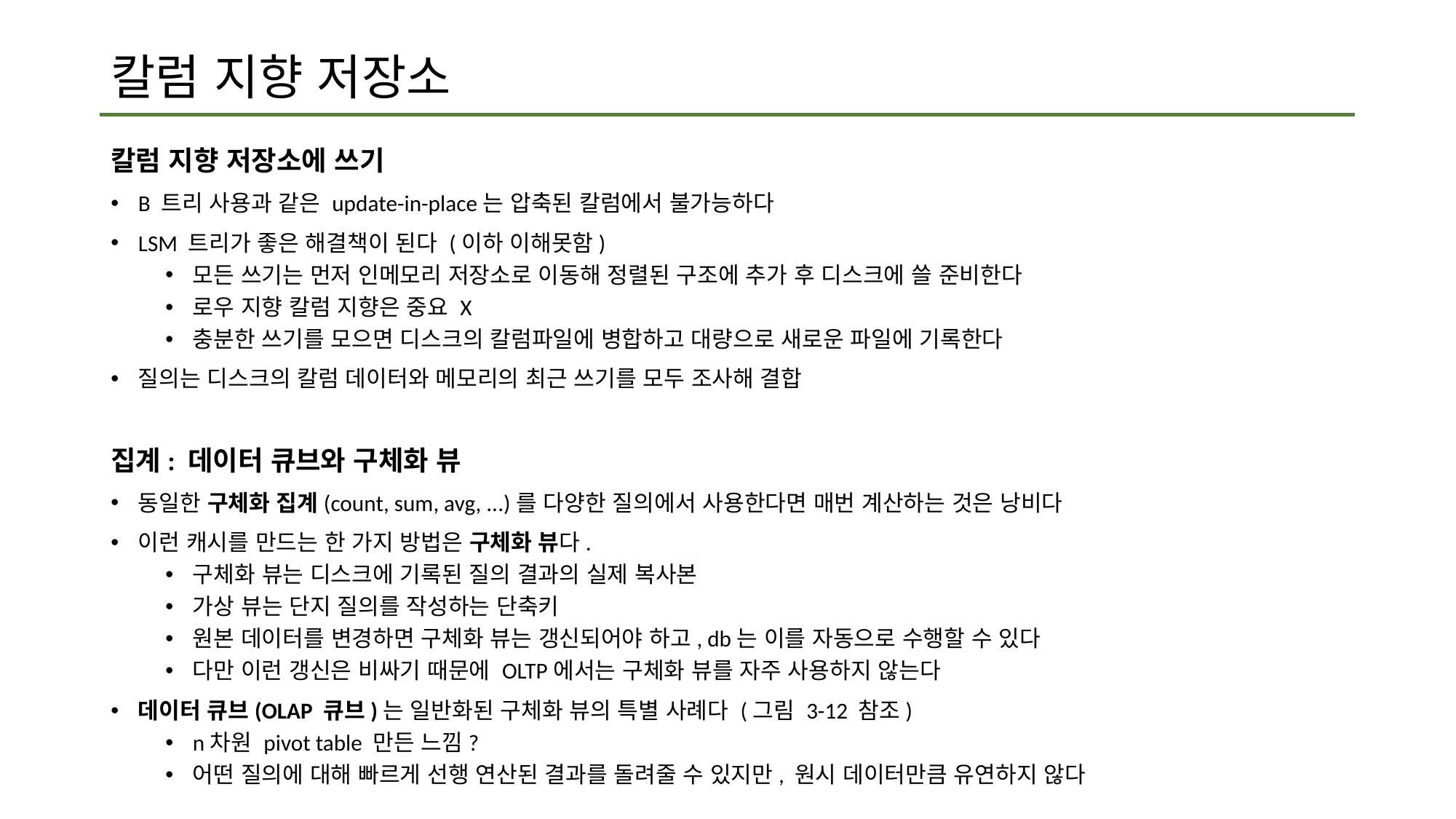

# 칼럼 지향 저장소
칼럼 지향 저장소에 쓰기
B 트리 사용과 같은 update-in-place는 압축된 칼럼에서 불가능하다
LSM 트리가 좋은 해결책이 된다 (이하 이해못함)
모든 쓰기는 먼저 인메모리 저장소로 이동해 정렬된 구조에 추가 후 디스크에 쓸 준비한다
로우 지향 칼럼 지향은 중요 X
충분한 쓰기를 모으면 디스크의 칼럼파일에 병합하고 대량으로 새로운 파일에 기록한다
질의는 디스크의 칼럼 데이터와 메모리의 최근 쓰기를 모두 조사해 결합

집계: 데이터 큐브와 구체화 뷰
동일한 구체화 집계(count, sum, avg, ...)를 다양한 질의에서 사용한다면 매번 계산하는 것은 낭비다
이런 캐시를 만드는 한 가지 방법은 구체화 뷰다.
구체화 뷰는 디스크에 기록된 질의 결과의 실제 복사본
가상 뷰는 단지 질의를 작성하는 단축키
원본 데이터를 변경하면 구체화 뷰는 갱신되어야 하고, db는 이를 자동으로 수행할 수 있다
다만 이런 갱신은 비싸기 때문에 OLTP에서는 구체화 뷰를 자주 사용하지 않는다
데이터 큐브(OLAP 큐브)는 일반화된 구체화 뷰의 특별 사례다 (그림 3-12 참조)
n차원 pivot table 만든 느낌?
어떤 질의에 대해 빠르게 선행 연산된 결과를 돌려줄 수 있지만, 원시 데이터만큼 유연하지 않다